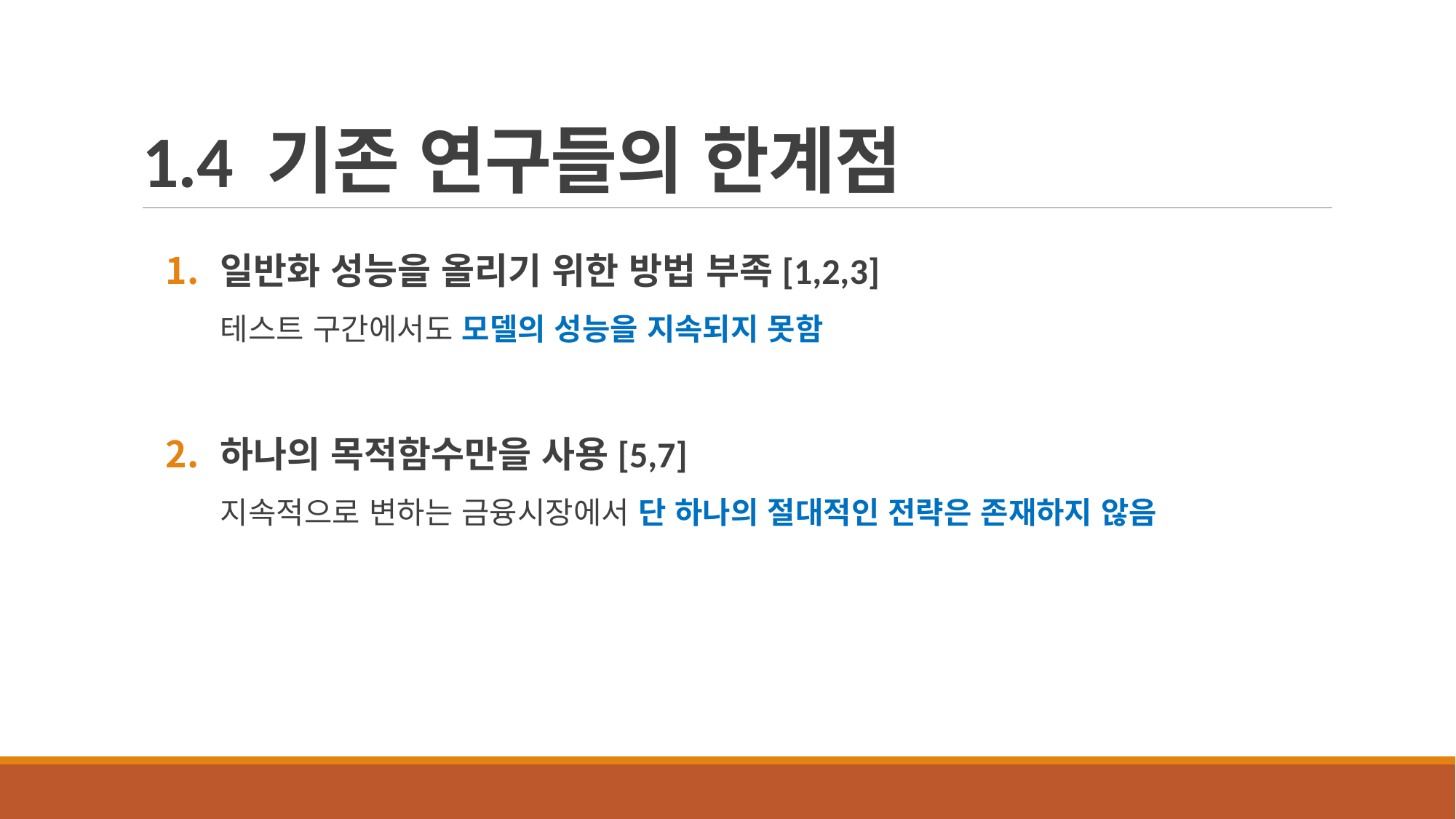

# 1.4 기존 연구들의 한계점
일반화 성능을 올리기 위한 방법 부족[1,2,3]
테스트 구간에서도 모델의 성능을 지속되지 못함

하나의 목적함수만을 사용[5,7]
지속적으로 변하는 금융시장에서 단 하나의 절대적인 전략은 존재하지 않음